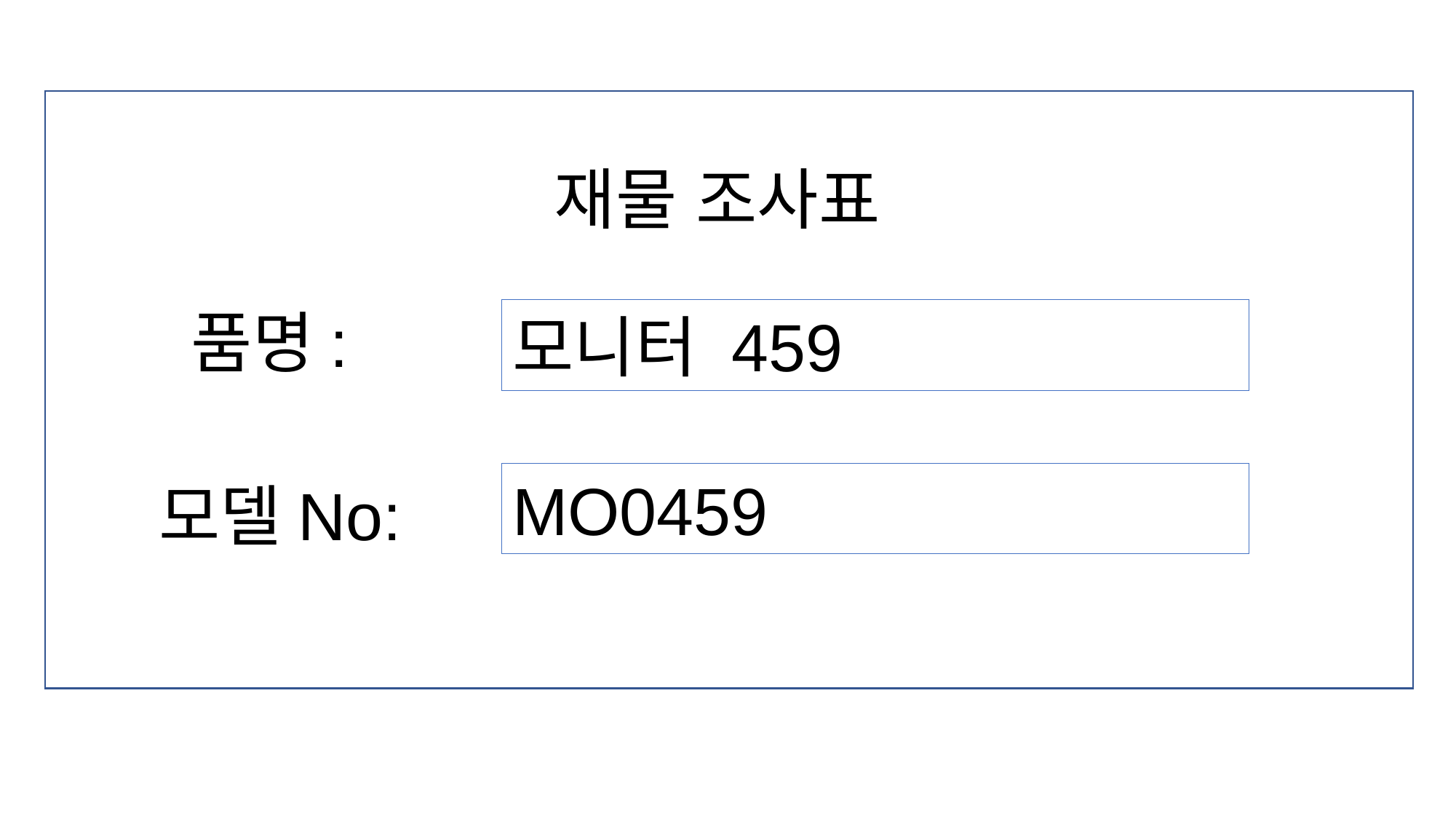

재물 조사표
품명:
모니터 459
MO0459
모델No: